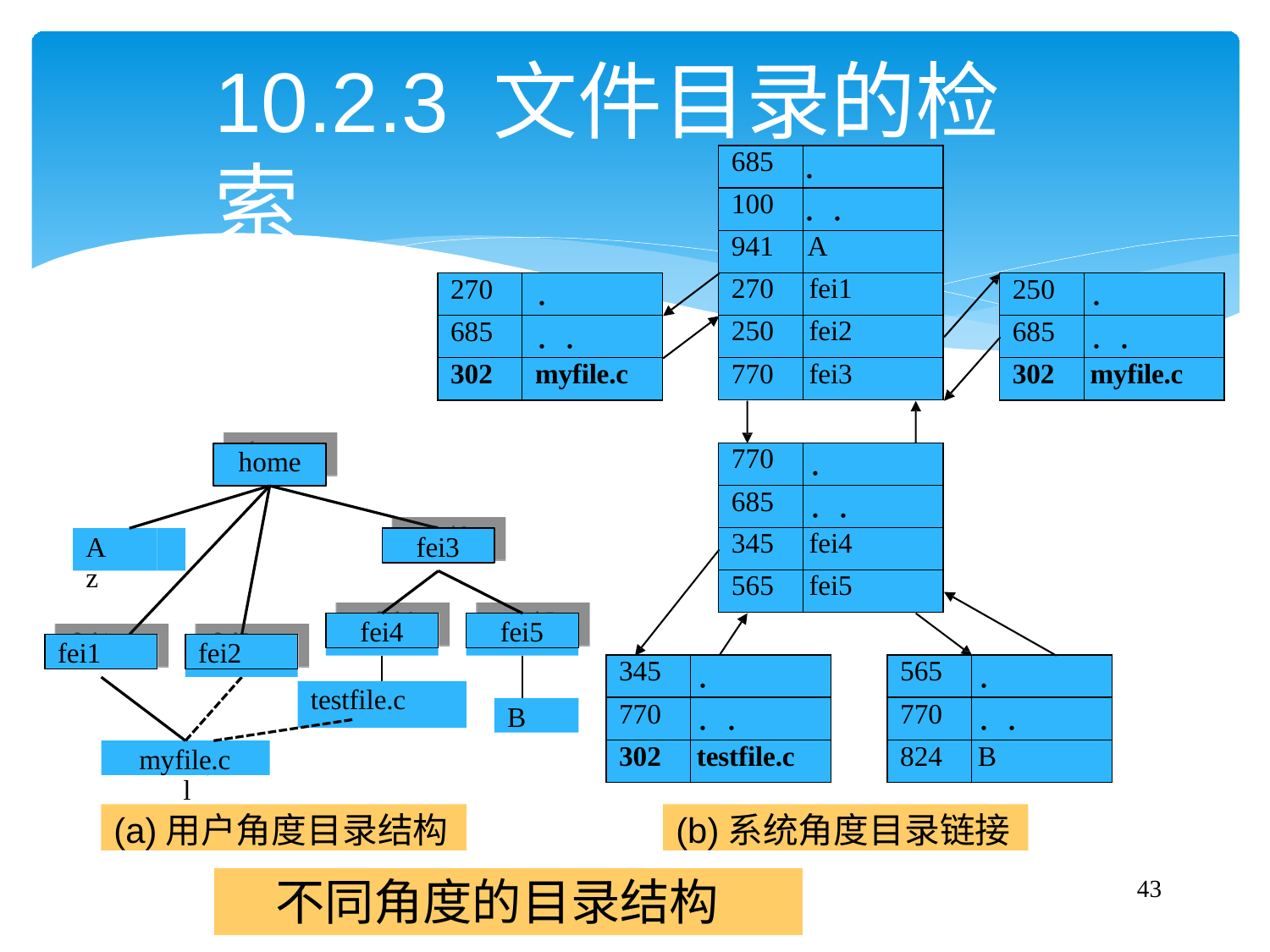

# 10.2.3 文件目录的检索
| 685 | ． |
| --- | --- |
| 100 | ．． |
| 941 | A |
| 270 | fei1 |
| 250 | fei2 |
| 770 | fei3 |

| 270 | ． |
| --- | --- |
| 685 | ．． |
| 302 | myfile.c |
| 250 | ． |
| --- | --- |
| 685 | ．． |
| 302 | myfile.c |

home
| 770 | ． |
| --- | --- |
| 685 | ．． |
| 345 | fei4 |
| 565 | fei5 |

usr

A

fei3
xyz

fei4

fei5

fei1

fei2
| 345 | ． |
| --- | --- |
| 770 | ．． |
| 302 | testfile.c |
| 565 | ． |
| --- | --- |
| 770 | ．． |
| 824 | B |

testfile.c

B

myfile.c
myfil
(a)用户角度目录结构
(b)系统角度目录链接

不同角度的目录结构
43